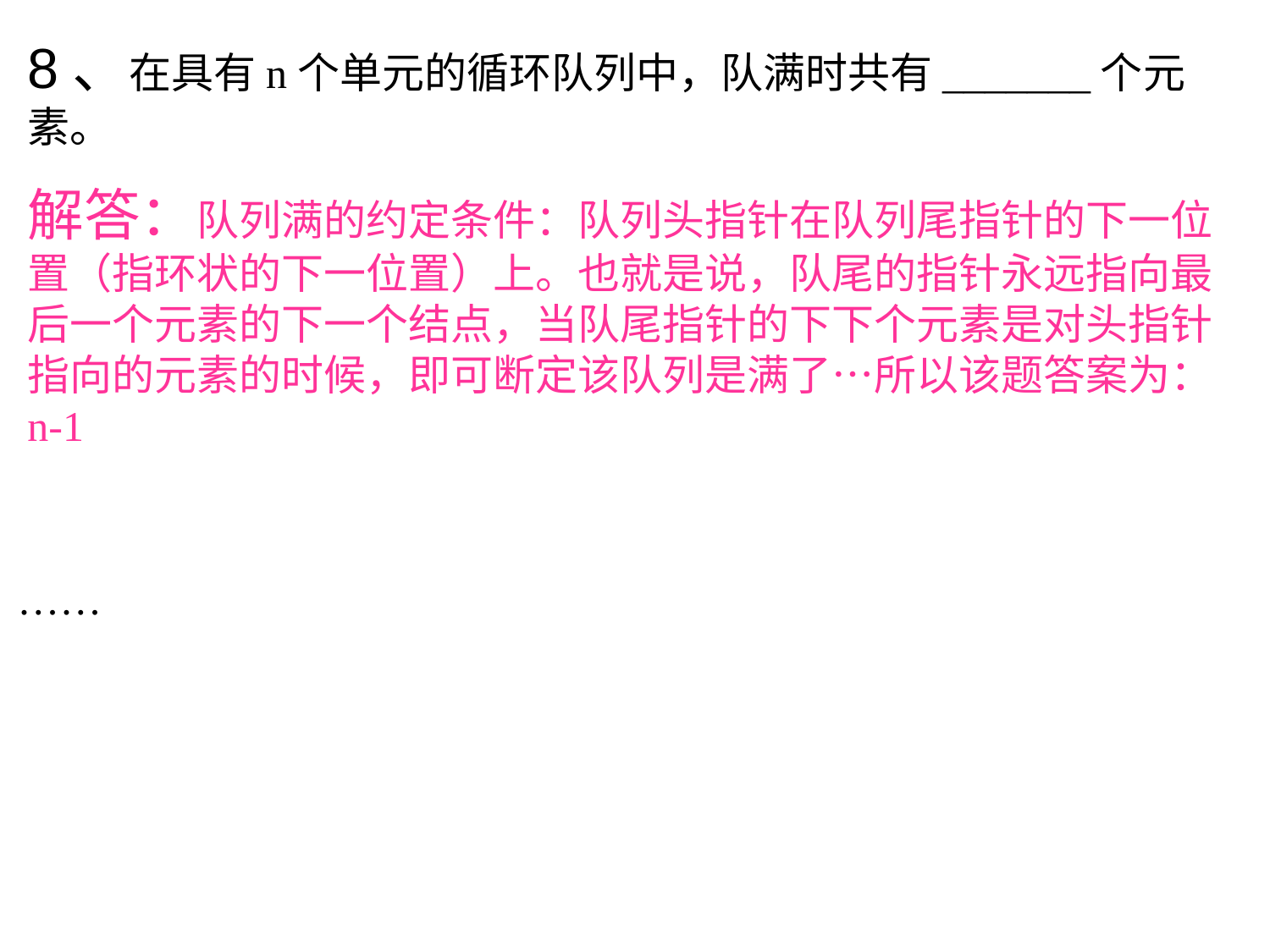

8、在具有n个单元的循环队列中，队满时共有_______个元素。
解答：队列满的约定条件：队列头指针在队列尾指针的下一位置（指环状的下一位置）上。也就是说，队尾的指针永远指向最后一个元素的下一个结点，当队尾指针的下下个元素是对头指针指向的元素的时候，即可断定该队列是满了…所以该题答案为：n-1
……